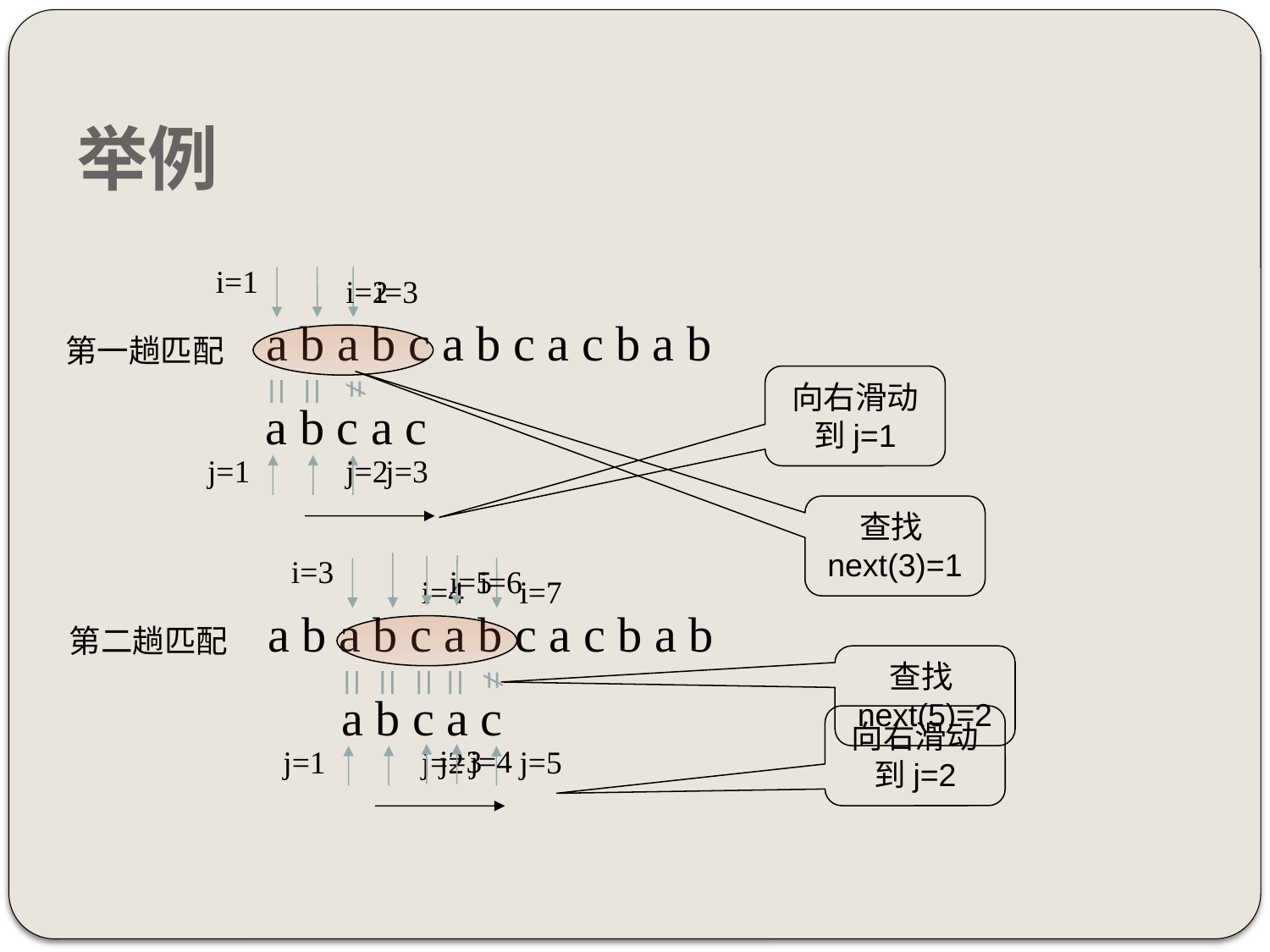

# 举例
i=1
i=2
i=3

a b a b c a b c a c b a b
第一趟匹配

=
=
≠
向右滑动到j=1
a b c a c
j=1
j=2
j=3

查找next(3)=1

i=3

i=5
i=6

i=4
i=7
a b a b c a b c a c b a b
第二趟匹配

查找next(5)=2
=
=
=
=
≠
a b c a c
向右滑动到j=2
j=3
j=4
j=5
j=1
j=2